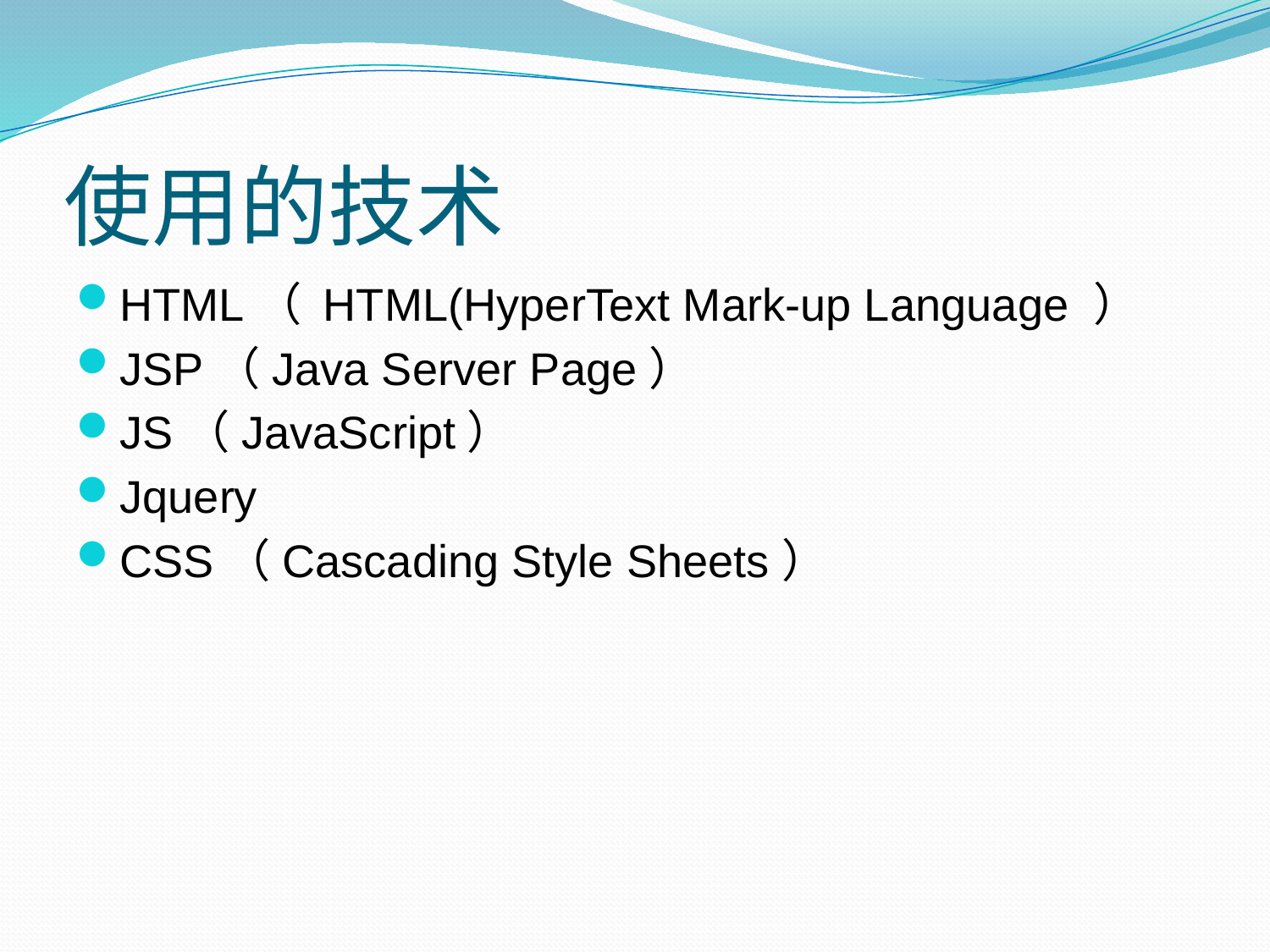

# 使用的技术
HTML（ HTML(HyperText Mark-up Language ）
JSP（Java Server Page）
JS（JavaScript）
Jquery
CSS（Cascading Style Sheets）